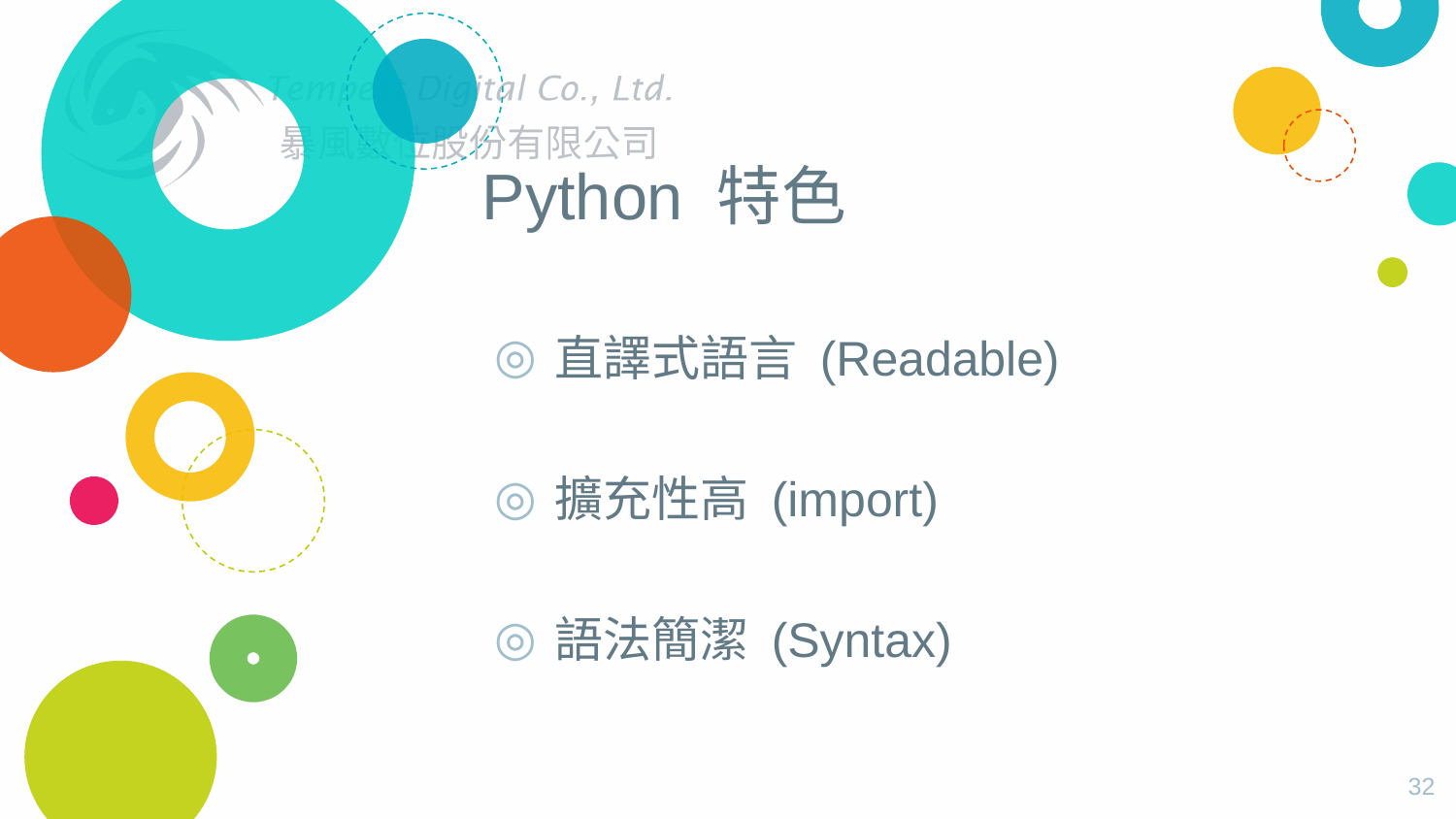

# Python 特色

直譯式語言 (Readable)

擴充性高 (import)

語法簡潔 (Syntax)

32